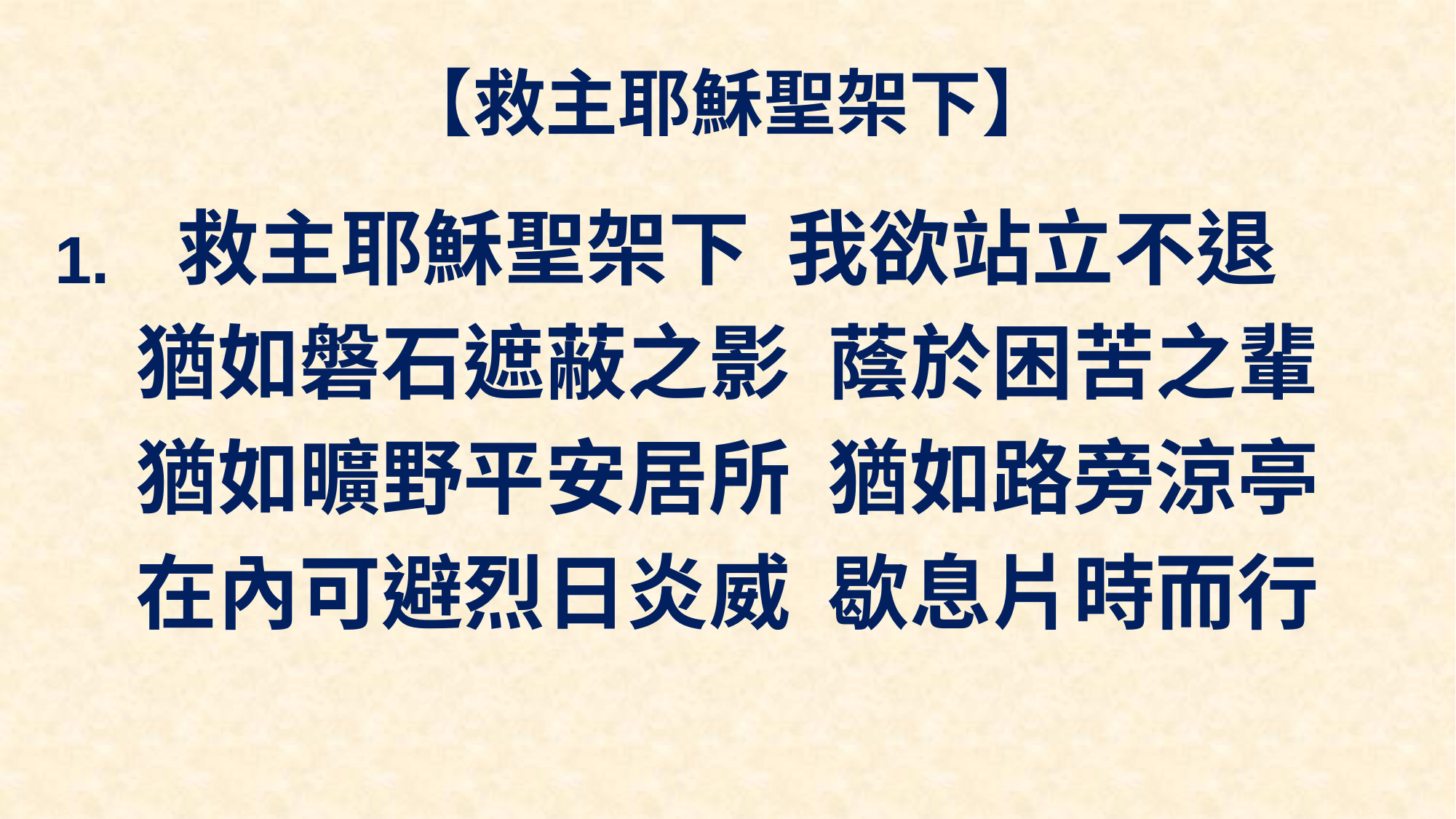

# 【救主耶穌聖架下】
救主耶穌聖架下  我欲站立不退
猶如磐石遮蔽之影  蔭於困苦之輩
猶如曠野平安居所  猶如路旁涼亭
在內可避烈日炎威  歇息片時而行
1.